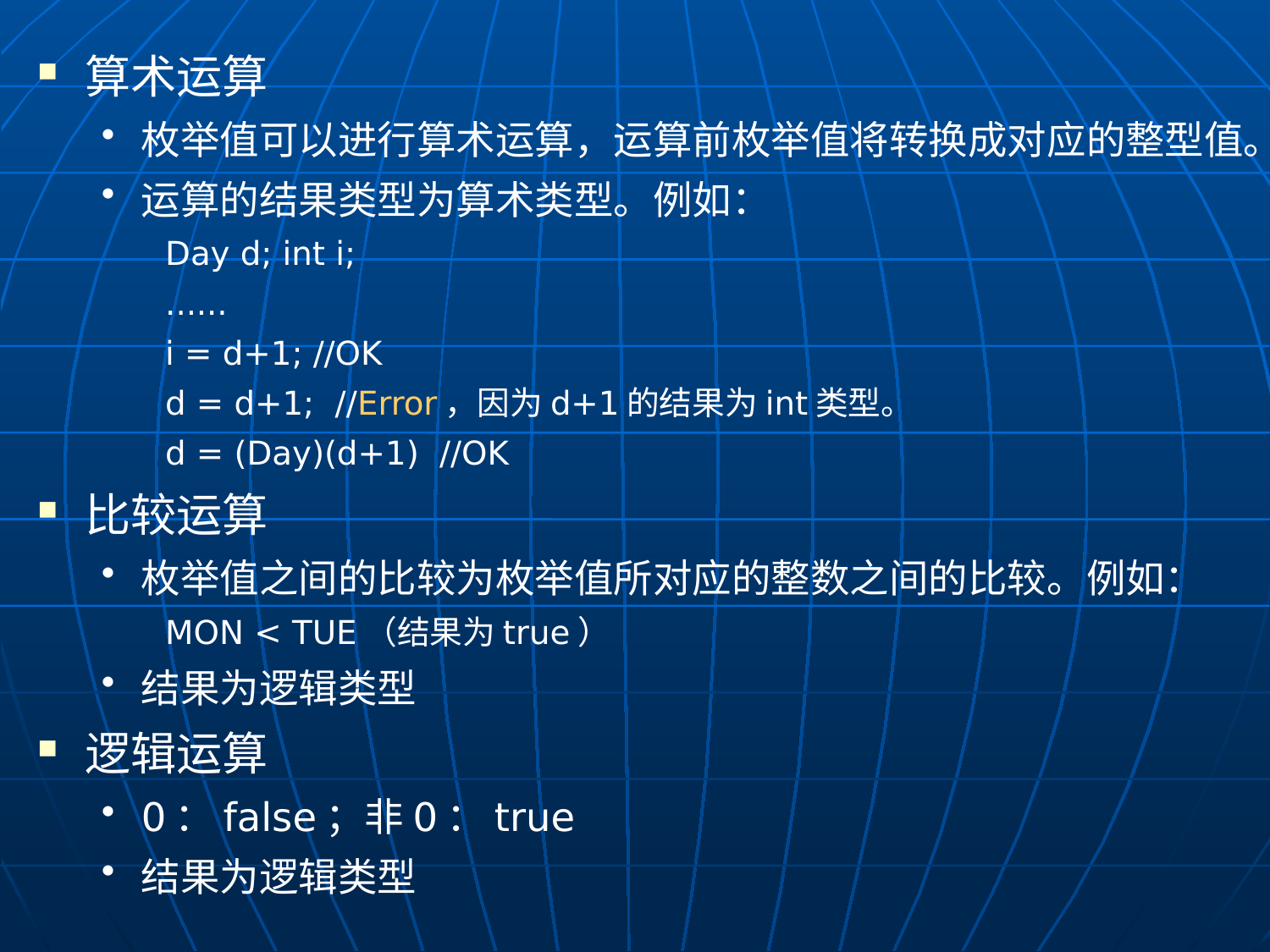

算术运算
枚举值可以进行算术运算，运算前枚举值将转换成对应的整型值。
运算的结果类型为算术类型。例如：
Day d; int i;
......
i = d+1; //OK
d = d+1;  //Error，因为d+1的结果为int类型。
d = (Day)(d+1)  //OK
比较运算
枚举值之间的比较为枚举值所对应的整数之间的比较。例如：
MON < TUE（结果为true）
结果为逻辑类型
逻辑运算
0：false；非0：true
结果为逻辑类型